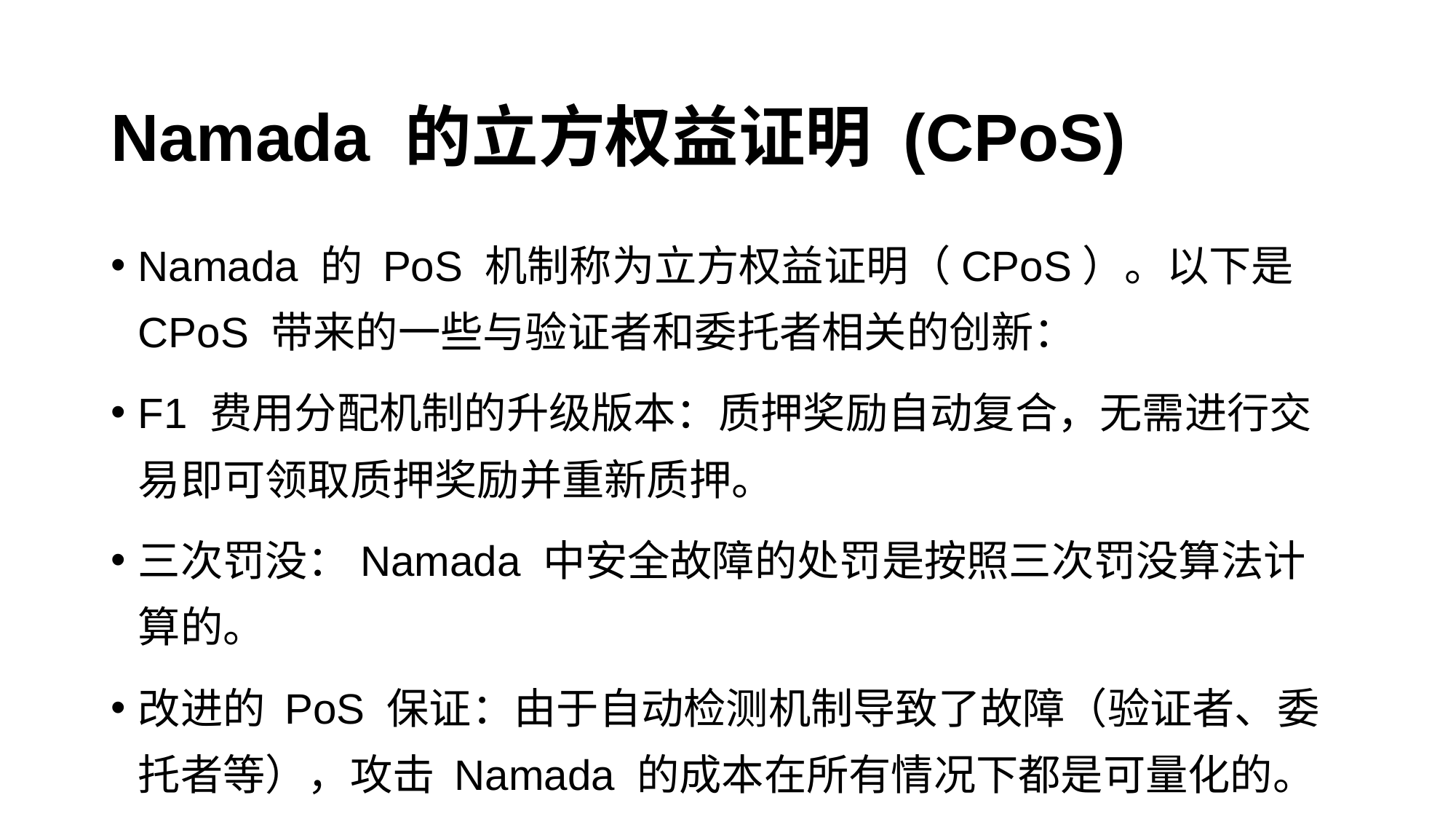

# Namada 的立方权益证明 (CPoS)
Namada 的 PoS 机制称为立方权益证明（CPoS）。以下是 CPoS 带来的一些与验证者和委托者相关的创新：
F1 费用分配机制的升级版本：质押奖励自动复合，无需进行交易即可领取质押奖励并重新质押。
三次罚没：Namada 中安全故障的处罚是按照三次罚没算法计算的。
改进的 PoS 保证：由于自动检测机制导致了故障（验证者、委托者等），攻击 Namada 的成本在所有情况下都是可量化的。
多种资产的交易费用：交易费用可以用多种代币支付，哪些代币被接受可以通过治理投票进行更新。